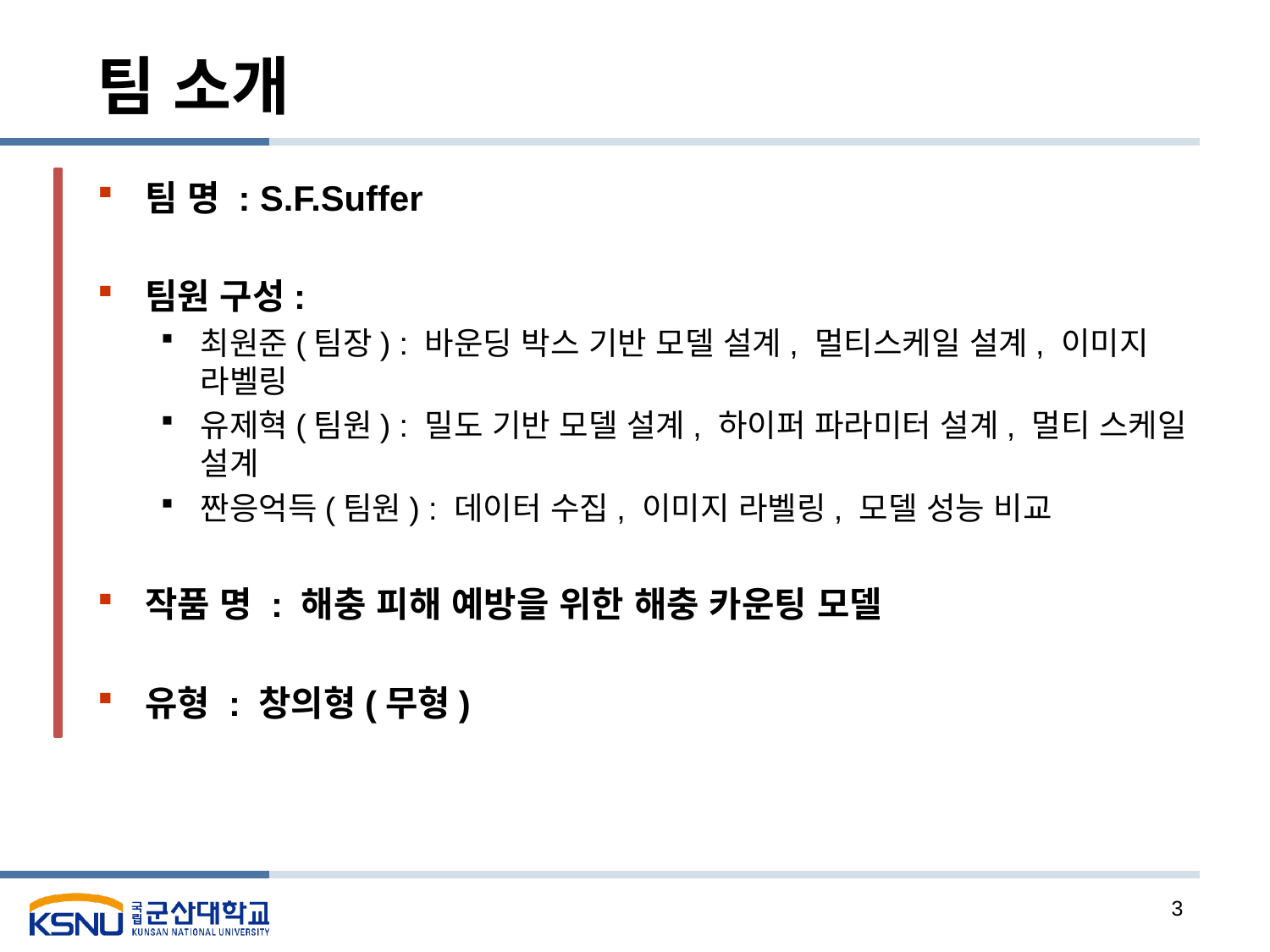

# 팀 소개

팀 명 : S.F.Suffer

팀원 구성:
최원준(팀장) : 바운딩 박스 기반 모델 설계, 멀티스케일 설계, 이미지 라벨링
유제혁(팀원) : 밀도 기반 모델 설계, 하이퍼 파라미터 설계, 멀티 스케일 설계
짠응억득(팀원) : 데이터 수집, 이미지 라벨링, 모델 성능 비교

작품 명 : 해충 피해 예방을 위한 해충 카운팅 모델

유형 : 창의형(무형)

3